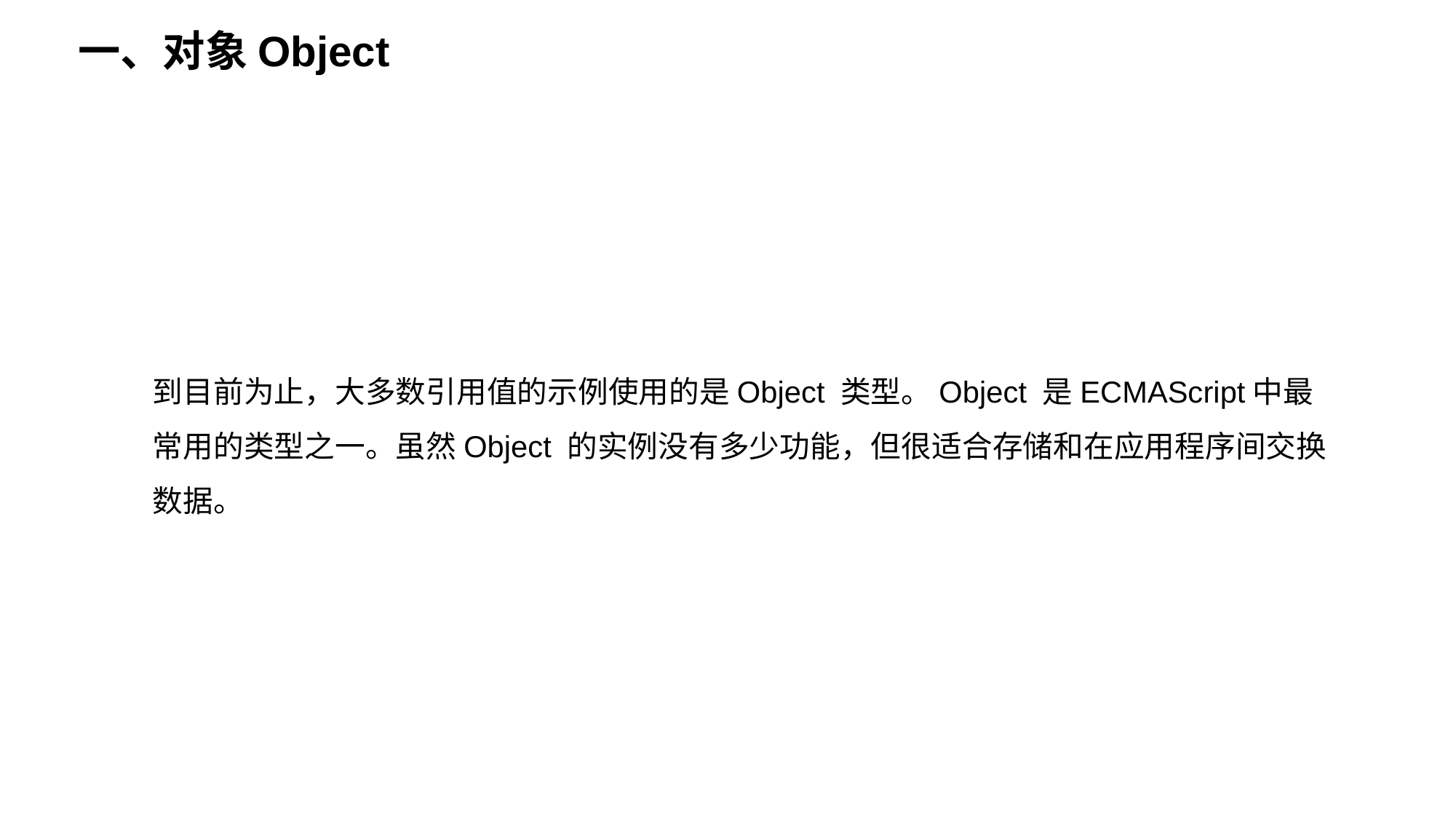

一、对象Object
到目前为止，大多数引用值的示例使用的是Object 类型。Object 是ECMAScript中最常用的类型之一。虽然Object 的实例没有多少功能，但很适合存储和在应用程序间交换数据。